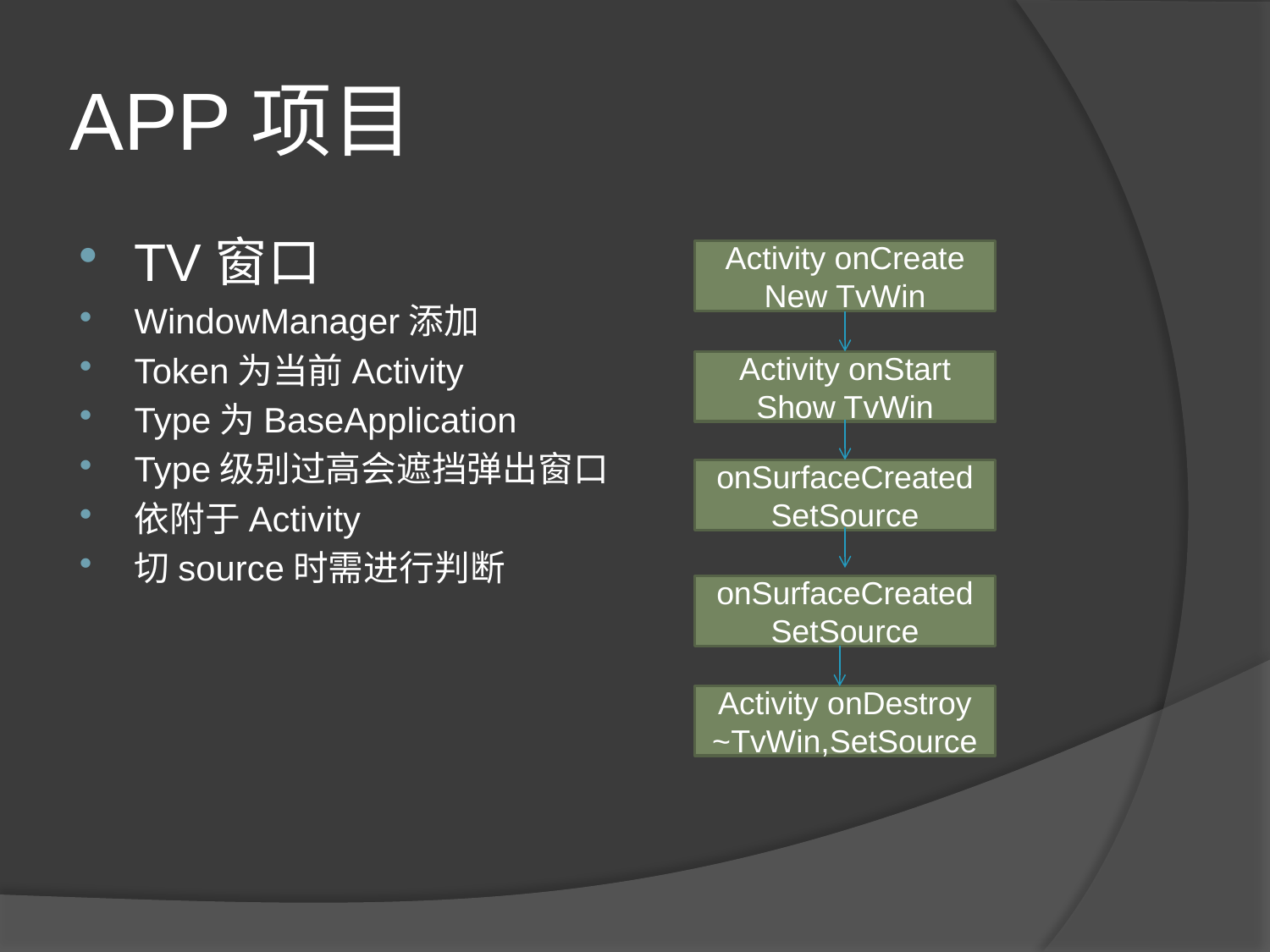

# APP项目
TV窗口
WindowManager添加
Token为当前Activity
Type为BaseApplication
Type级别过高会遮挡弹出窗口
依附于Activity
切source时需进行判断

Activity onCreate
New TvWin
Activity onStart
Show TvWin
onSurfaceCreated
SetSource
onSurfaceCreated
SetSource
Activity onDestroy
~TvWin,SetSource